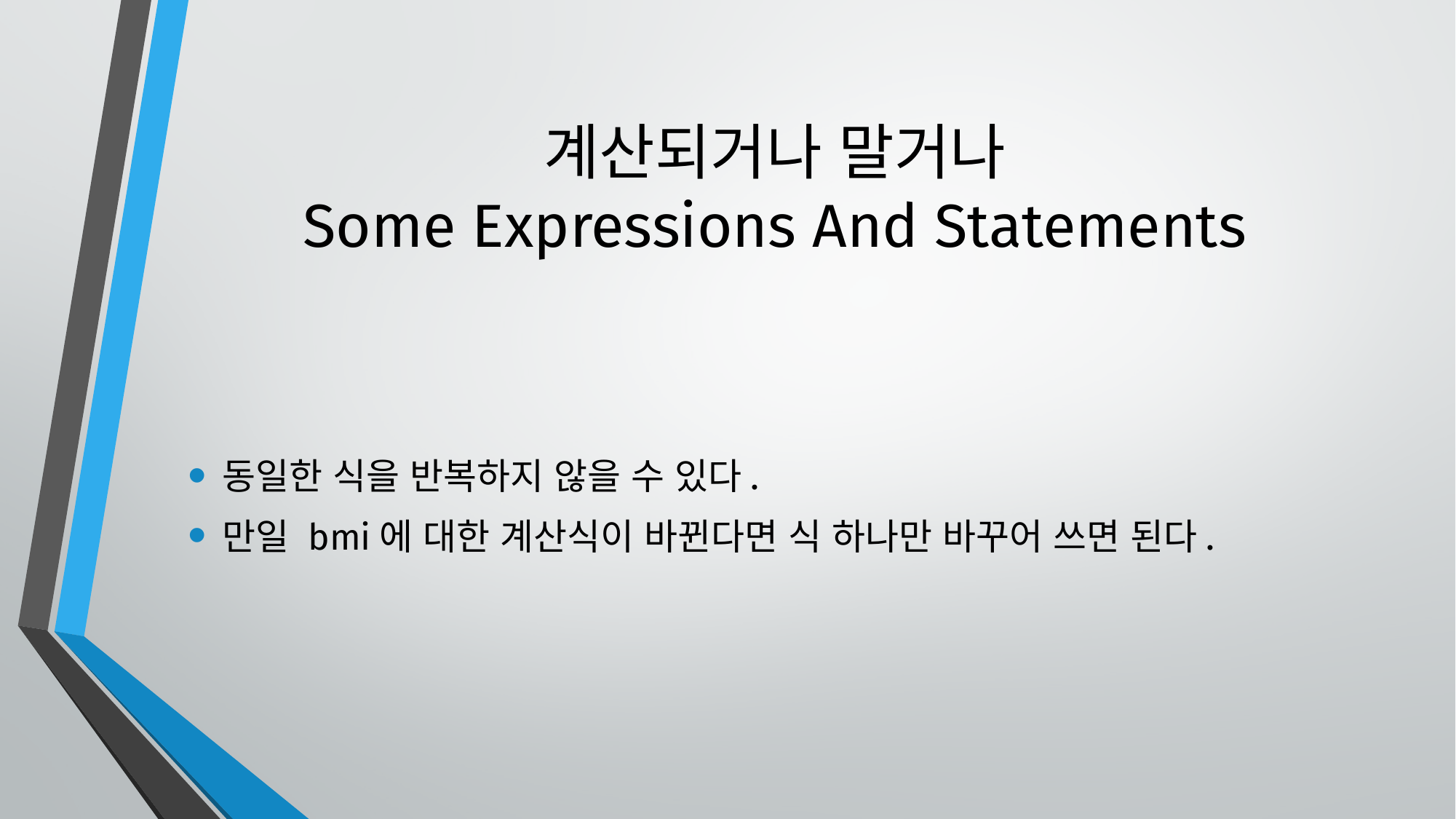

# 계산되거나 말거나 Some Expressions And Statements
동일한 식을 반복하지 않을 수 있다.
만일 bmi에 대한 계산식이 바뀐다면 식 하나만 바꾸어 쓰면 된다.